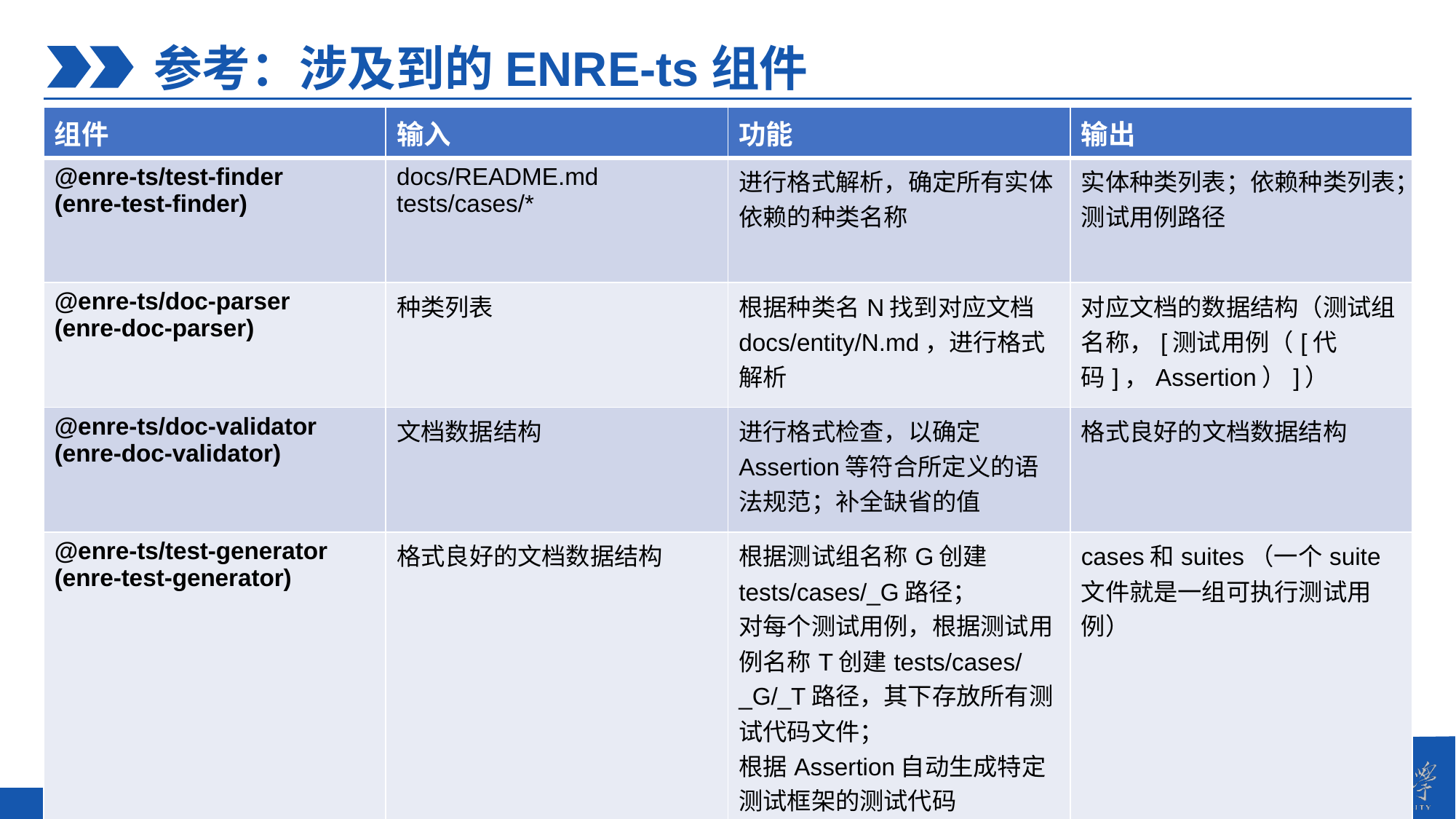

参考：涉及到的ENRE-ts组件
| 组件 | 输入 | 功能 | 输出 |
| --- | --- | --- | --- |
| @enre-ts/test-finder (enre-test-finder) | docs/README.md tests/cases/\* | 进行格式解析，确定所有实体依赖的种类名称 | 实体种类列表；依赖种类列表；测试用例路径 |
| @enre-ts/doc-parser (enre-doc-parser) | 种类列表 | 根据种类名N找到对应文档docs/entity/N.md，进行格式解析 | 对应文档的数据结构（测试组名称，[测试用例（[代码]，Assertion）]） |
| @enre-ts/doc-validator (enre-doc-validator) | 文档数据结构 | 进行格式检查，以确定Assertion等符合所定义的语法规范；补全缺省的值 | 格式良好的文档数据结构 |
| @enre-ts/test-generator (enre-test-generator) | 格式良好的文档数据结构 | 根据测试组名称G创建tests/cases/\_G路径； 对每个测试用例，根据测试用例名称T创建tests/cases/\_G/\_T路径，其下存放所有测试代码文件； 根据Assertion自动生成特定测试框架的测试代码 | cases和suites（一个suite文件就是一组可执行测试用例） |